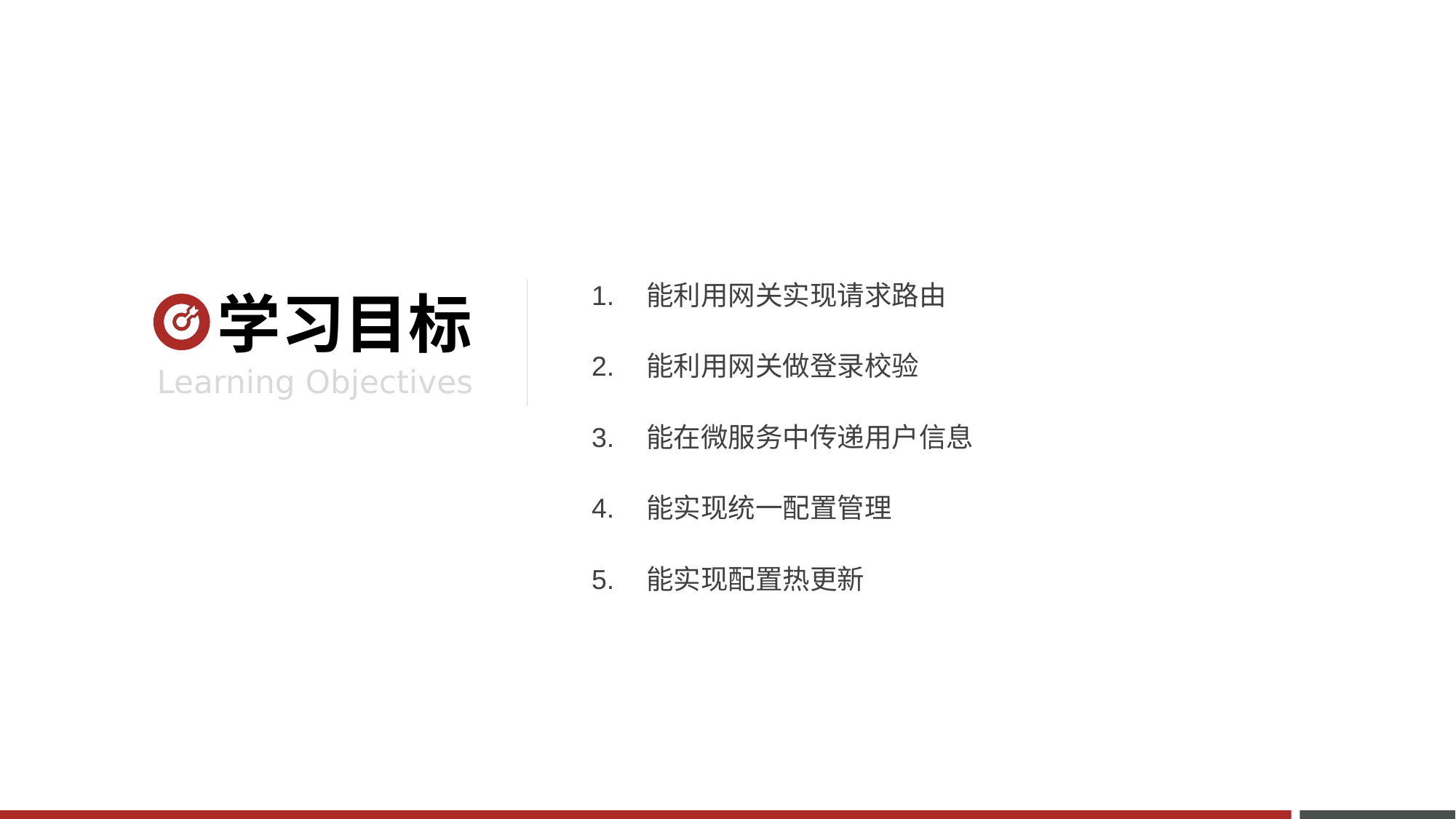

能利用网关实现请求路由
能利用网关做登录校验
能在微服务中传递用户信息
能实现统一配置管理
能实现配置热更新